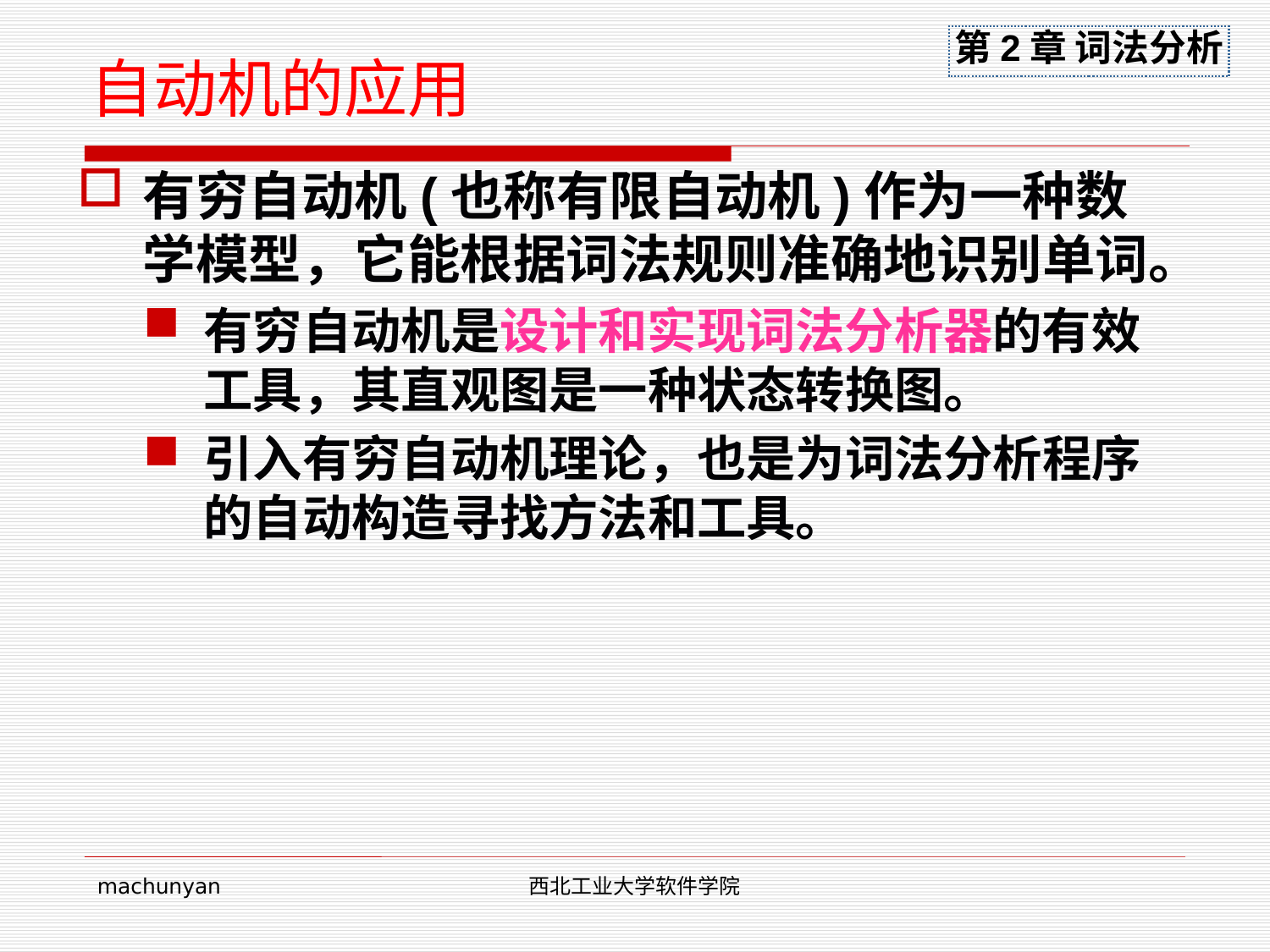

# 自动机的应用
有穷自动机(也称有限自动机)作为一种数学模型，它能根据词法规则准确地识别单词。
有穷自动机是设计和实现词法分析器的有效工具，其直观图是一种状态转换图。
引入有穷自动机理论，也是为词法分析程序的自动构造寻找方法和工具。
machunyan

西北工业大学软件学院
69